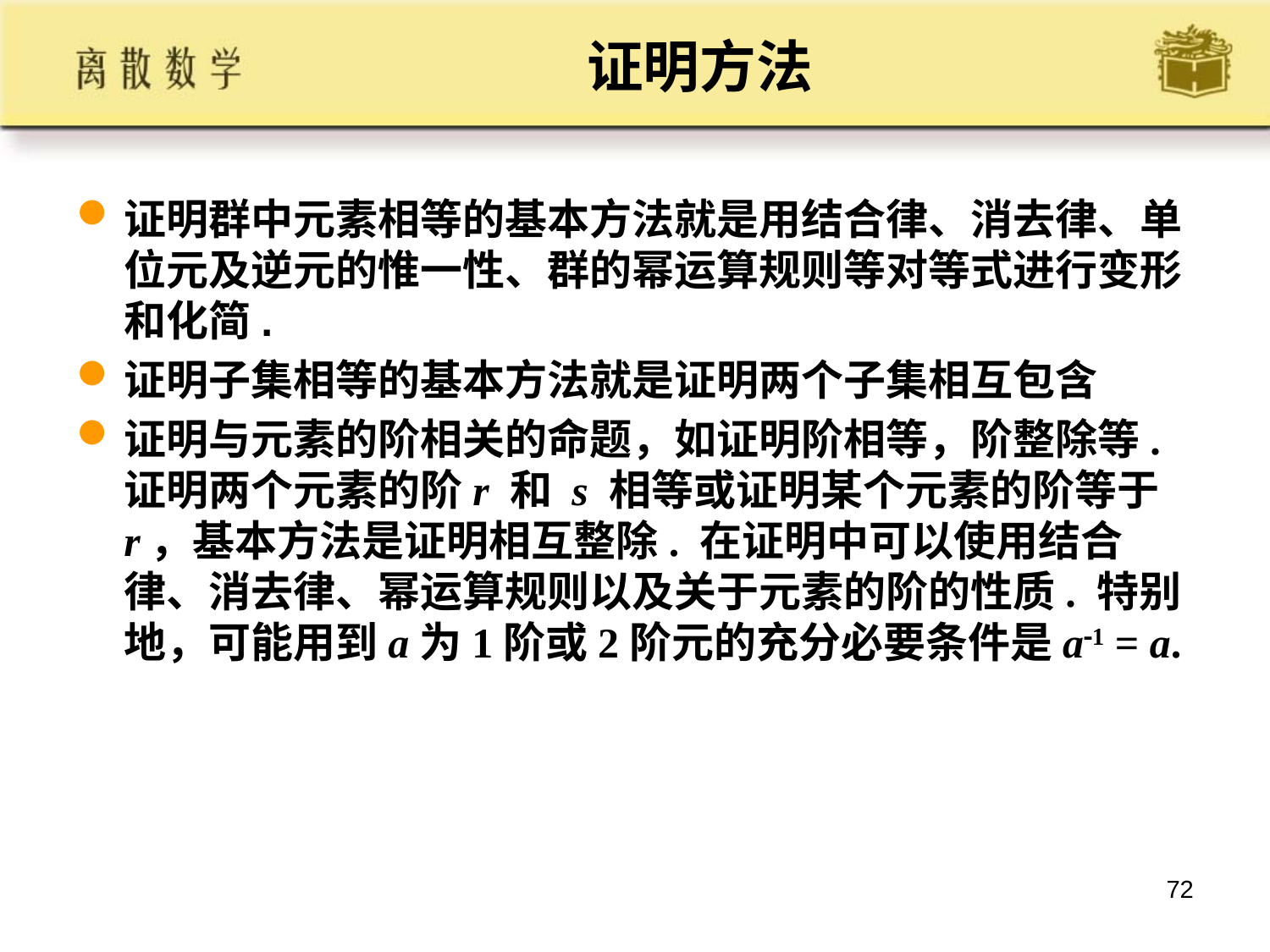

# 证明方法
证明群中元素相等的基本方法就是用结合律、消去律、单位元及逆元的惟一性、群的幂运算规则等对等式进行变形和化简.
证明子集相等的基本方法就是证明两个子集相互包含
证明与元素的阶相关的命题，如证明阶相等，阶整除等. 证明两个元素的阶r 和 s 相等或证明某个元素的阶等于r，基本方法是证明相互整除. 在证明中可以使用结合律、消去律、幂运算规则以及关于元素的阶的性质. 特别地，可能用到a为1阶或2阶元的充分必要条件是a−1 = a.
72